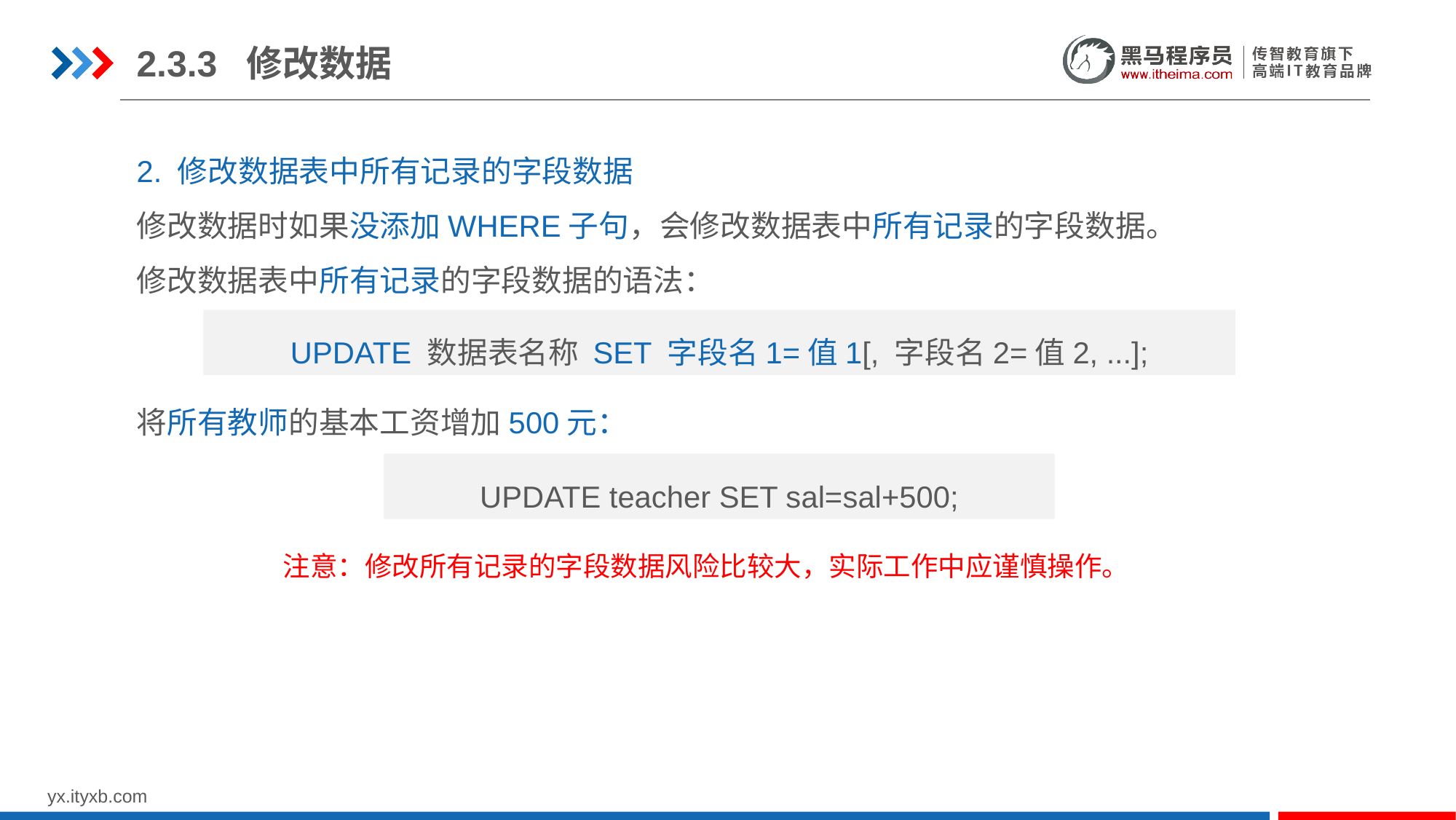

2.3.3  修改数据
2. 修改数据表中所有记录的字段数据
修改数据时如果没添加WHERE子句，会修改数据表中所有记录的字段数据。
修改数据表中所有记录的字段数据的语法：
UPDATE 数据表名称 SET 字段名1=值1[, 字段名2=值2, ...];
将所有教师的基本工资增加500元：
UPDATE teacher SET sal=sal+500;
注意：修改所有记录的字段数据风险比较大，实际工作中应谨慎操作。